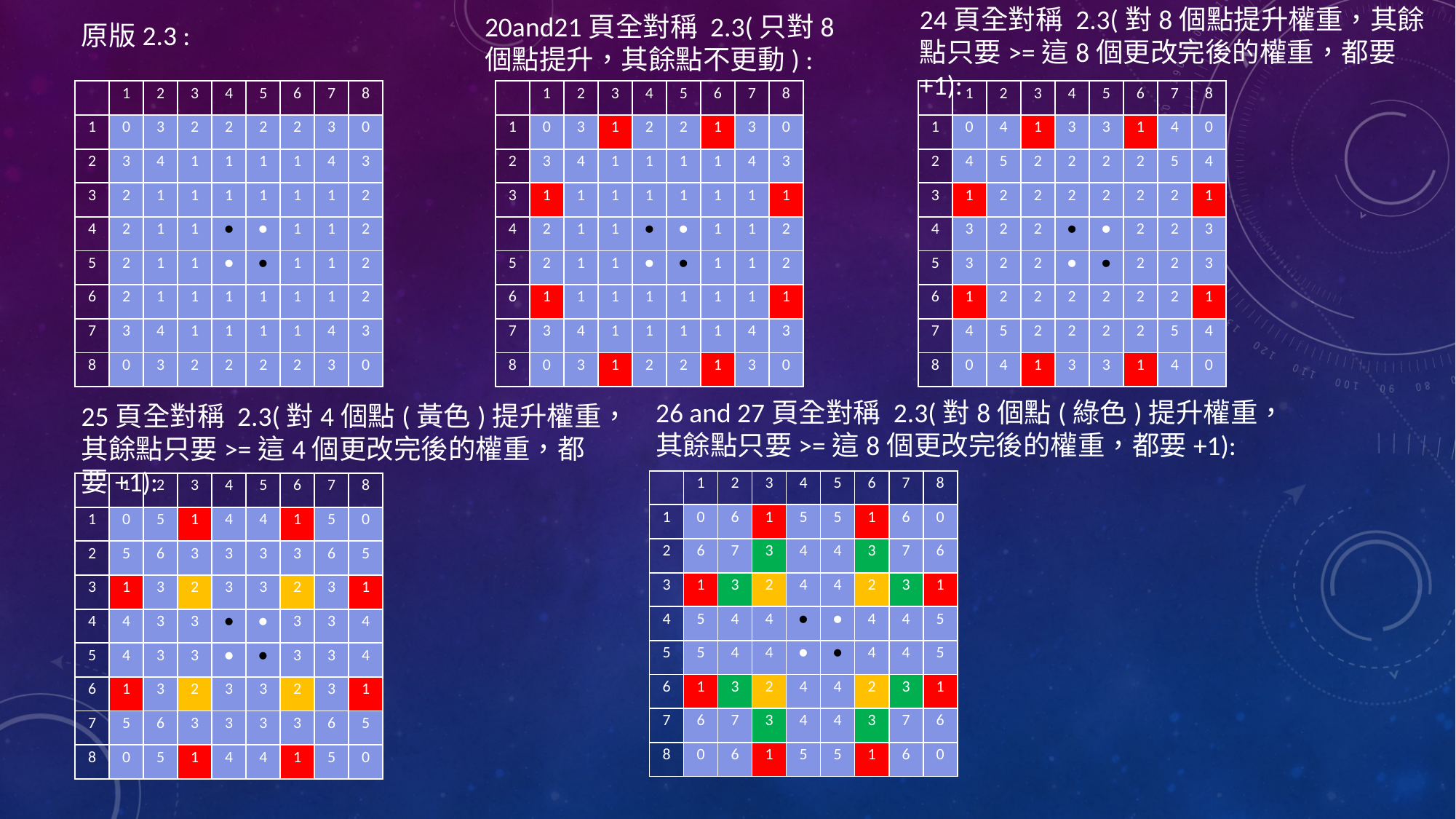

24頁全對稱 2.3(對8個點提升權重，其餘點只要>=這8個更改完後的權重，都要+1):
20and21頁全對稱 2.3(只對8個點提升，其餘點不更動) :
原版2.3 :
|  | 1 | 2 | 3 | 4 | 5 | 6 | 7 | 8 |
| --- | --- | --- | --- | --- | --- | --- | --- | --- |
| 1 | 0 | 3 | 2 | 2 | 2 | 2 | 3 | 0 |
| 2 | 3 | 4 | 1 | 1 | 1 | 1 | 4 | 3 |
| 3 | 2 | 1 | 1 | 1 | 1 | 1 | 1 | 2 |
| 4 | 2 | 1 | 1 | ● | ● | 1 | 1 | 2 |
| 5 | 2 | 1 | 1 | ● | ● | 1 | 1 | 2 |
| 6 | 2 | 1 | 1 | 1 | 1 | 1 | 1 | 2 |
| 7 | 3 | 4 | 1 | 1 | 1 | 1 | 4 | 3 |
| 8 | 0 | 3 | 2 | 2 | 2 | 2 | 3 | 0 |
|  | 1 | 2 | 3 | 4 | 5 | 6 | 7 | 8 |
| --- | --- | --- | --- | --- | --- | --- | --- | --- |
| 1 | 0 | 3 | 1 | 2 | 2 | 1 | 3 | 0 |
| 2 | 3 | 4 | 1 | 1 | 1 | 1 | 4 | 3 |
| 3 | 1 | 1 | 1 | 1 | 1 | 1 | 1 | 1 |
| 4 | 2 | 1 | 1 | ● | ● | 1 | 1 | 2 |
| 5 | 2 | 1 | 1 | ● | ● | 1 | 1 | 2 |
| 6 | 1 | 1 | 1 | 1 | 1 | 1 | 1 | 1 |
| 7 | 3 | 4 | 1 | 1 | 1 | 1 | 4 | 3 |
| 8 | 0 | 3 | 1 | 2 | 2 | 1 | 3 | 0 |
|  | 1 | 2 | 3 | 4 | 5 | 6 | 7 | 8 |
| --- | --- | --- | --- | --- | --- | --- | --- | --- |
| 1 | 0 | 4 | 1 | 3 | 3 | 1 | 4 | 0 |
| 2 | 4 | 5 | 2 | 2 | 2 | 2 | 5 | 4 |
| 3 | 1 | 2 | 2 | 2 | 2 | 2 | 2 | 1 |
| 4 | 3 | 2 | 2 | ● | ● | 2 | 2 | 3 |
| 5 | 3 | 2 | 2 | ● | ● | 2 | 2 | 3 |
| 6 | 1 | 2 | 2 | 2 | 2 | 2 | 2 | 1 |
| 7 | 4 | 5 | 2 | 2 | 2 | 2 | 5 | 4 |
| 8 | 0 | 4 | 1 | 3 | 3 | 1 | 4 | 0 |
26 and 27頁全對稱 2.3(對8個點(綠色)提升權重，其餘點只要>=這8個更改完後的權重，都要+1):
25頁全對稱 2.3(對4個點(黃色)提升權重，其餘點只要>=這4個更改完後的權重，都要+1):
|  | 1 | 2 | 3 | 4 | 5 | 6 | 7 | 8 |
| --- | --- | --- | --- | --- | --- | --- | --- | --- |
| 1 | 0 | 6 | 1 | 5 | 5 | 1 | 6 | 0 |
| 2 | 6 | 7 | 3 | 4 | 4 | 3 | 7 | 6 |
| 3 | 1 | 3 | 2 | 4 | 4 | 2 | 3 | 1 |
| 4 | 5 | 4 | 4 | ● | ● | 4 | 4 | 5 |
| 5 | 5 | 4 | 4 | ● | ● | 4 | 4 | 5 |
| 6 | 1 | 3 | 2 | 4 | 4 | 2 | 3 | 1 |
| 7 | 6 | 7 | 3 | 4 | 4 | 3 | 7 | 6 |
| 8 | 0 | 6 | 1 | 5 | 5 | 1 | 6 | 0 |
|  | 1 | 2 | 3 | 4 | 5 | 6 | 7 | 8 |
| --- | --- | --- | --- | --- | --- | --- | --- | --- |
| 1 | 0 | 5 | 1 | 4 | 4 | 1 | 5 | 0 |
| 2 | 5 | 6 | 3 | 3 | 3 | 3 | 6 | 5 |
| 3 | 1 | 3 | 2 | 3 | 3 | 2 | 3 | 1 |
| 4 | 4 | 3 | 3 | ● | ● | 3 | 3 | 4 |
| 5 | 4 | 3 | 3 | ● | ● | 3 | 3 | 4 |
| 6 | 1 | 3 | 2 | 3 | 3 | 2 | 3 | 1 |
| 7 | 5 | 6 | 3 | 3 | 3 | 3 | 6 | 5 |
| 8 | 0 | 5 | 1 | 4 | 4 | 1 | 5 | 0 |